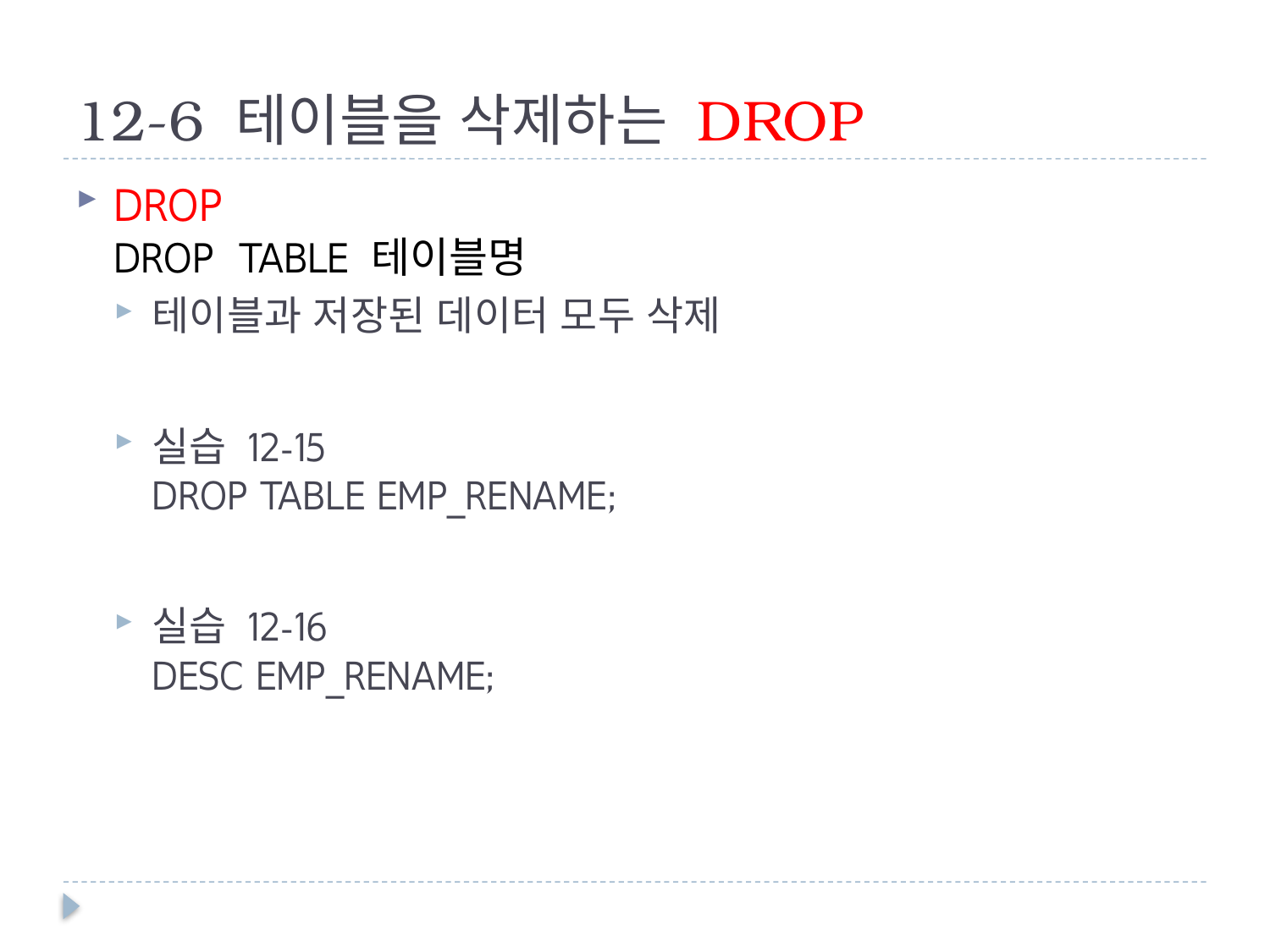

# 12-6 테이블을 삭제하는 DROP
DROP
DROP  TABLE 테이블명
테이블과 저장된 데이터 모두 삭제

실습 12-15
DROP TABLE EMP_RENAME;

실습 12-16
DESC EMP_RENAME;